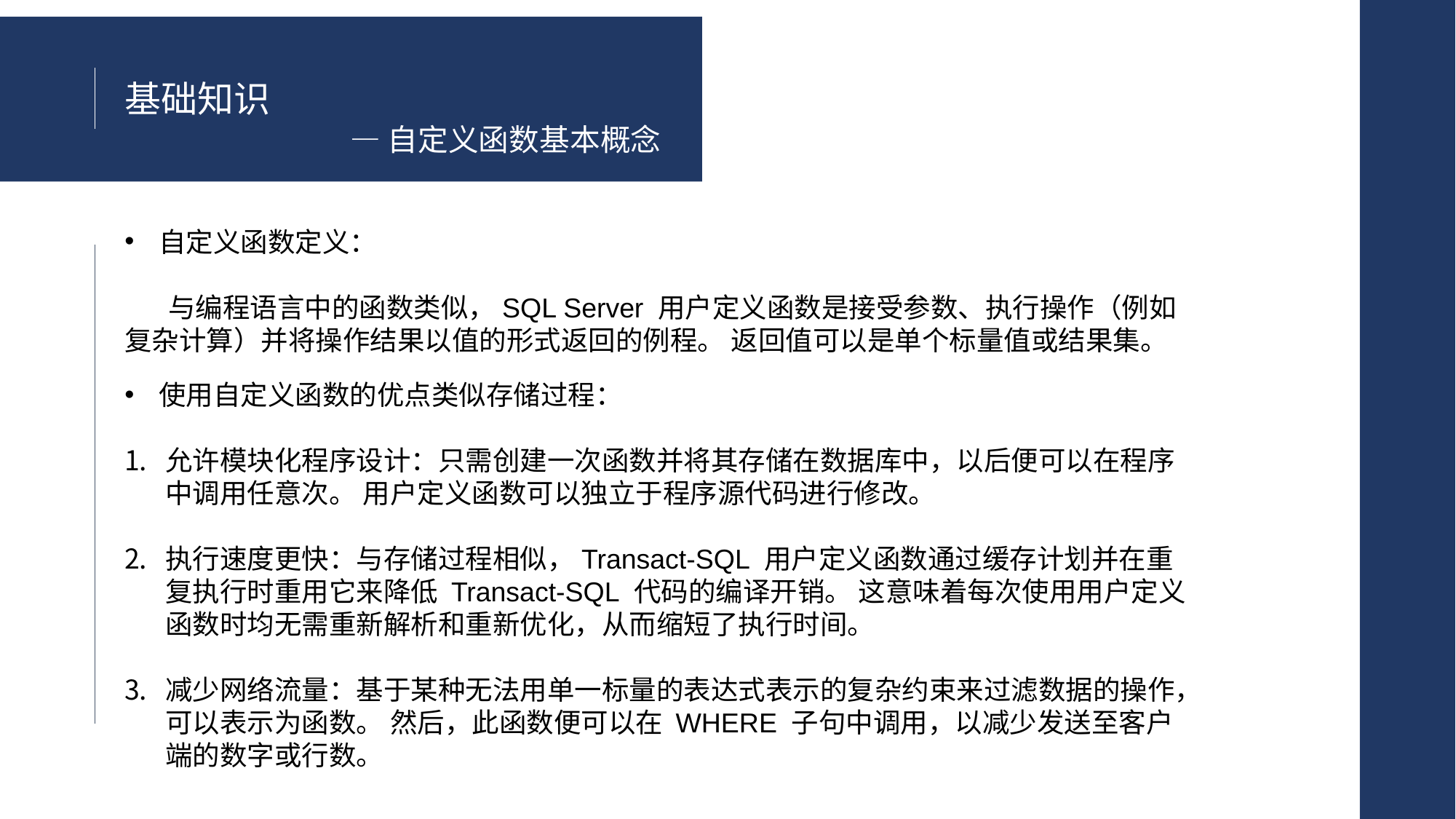

基础知识
—自定义函数基本概念

自定义函数定义：

      与编程语言中的函数类似，SQL Server 用户定义函数是接受参数、执行操作（例如复杂计算）并将操作结果以值的形式返回的例程。 返回值可以是单个标量值或结果集。
使用自定义函数的优点类似存储过程：

允许模块化程序设计：只需创建一次函数并将其存储在数据库中，以后便可以在程序中调用任意次。 用户定义函数可以独立于程序源代码进行修改。

执行速度更快：与存储过程相似，Transact-SQL 用户定义函数通过缓存计划并在重复执行时重用它来降低 Transact-SQL 代码的编译开销。 这意味着每次使用用户定义函数时均无需重新解析和重新优化，从而缩短了执行时间。

减少网络流量：基于某种无法用单一标量的表达式表示的复杂约束来过滤数据的操作，可以表示为函数。 然后，此函数便可以在 WHERE 子句中调用，以减少发送至客户端的数字或行数。